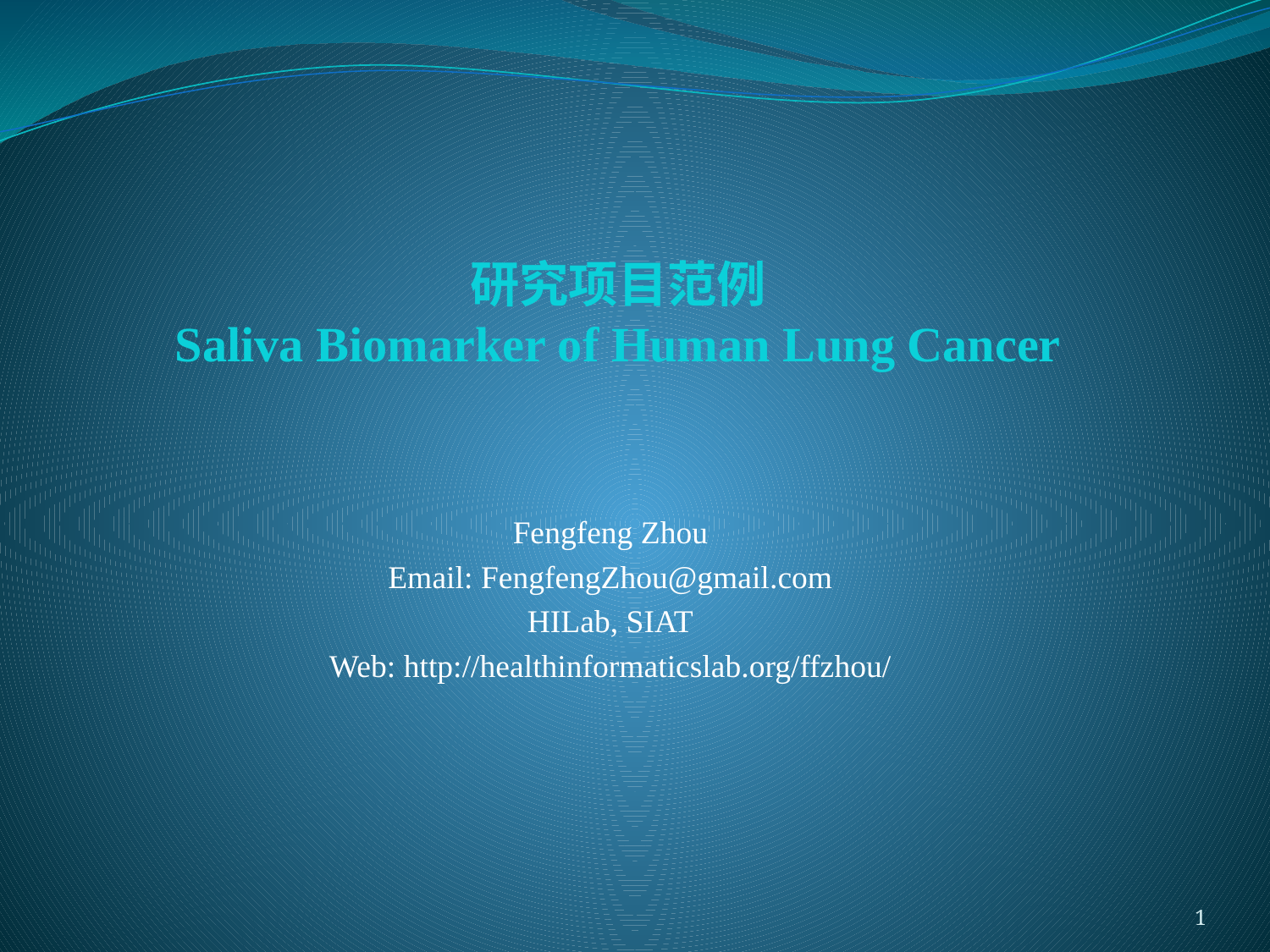

# 研究项目范例 Saliva Biomarker of Human Lung Cancer
Fengfeng Zhou
Email: FengfengZhou@gmail.com
HILab, SIAT
Web: http://healthinformaticslab.org/ffzhou/
1